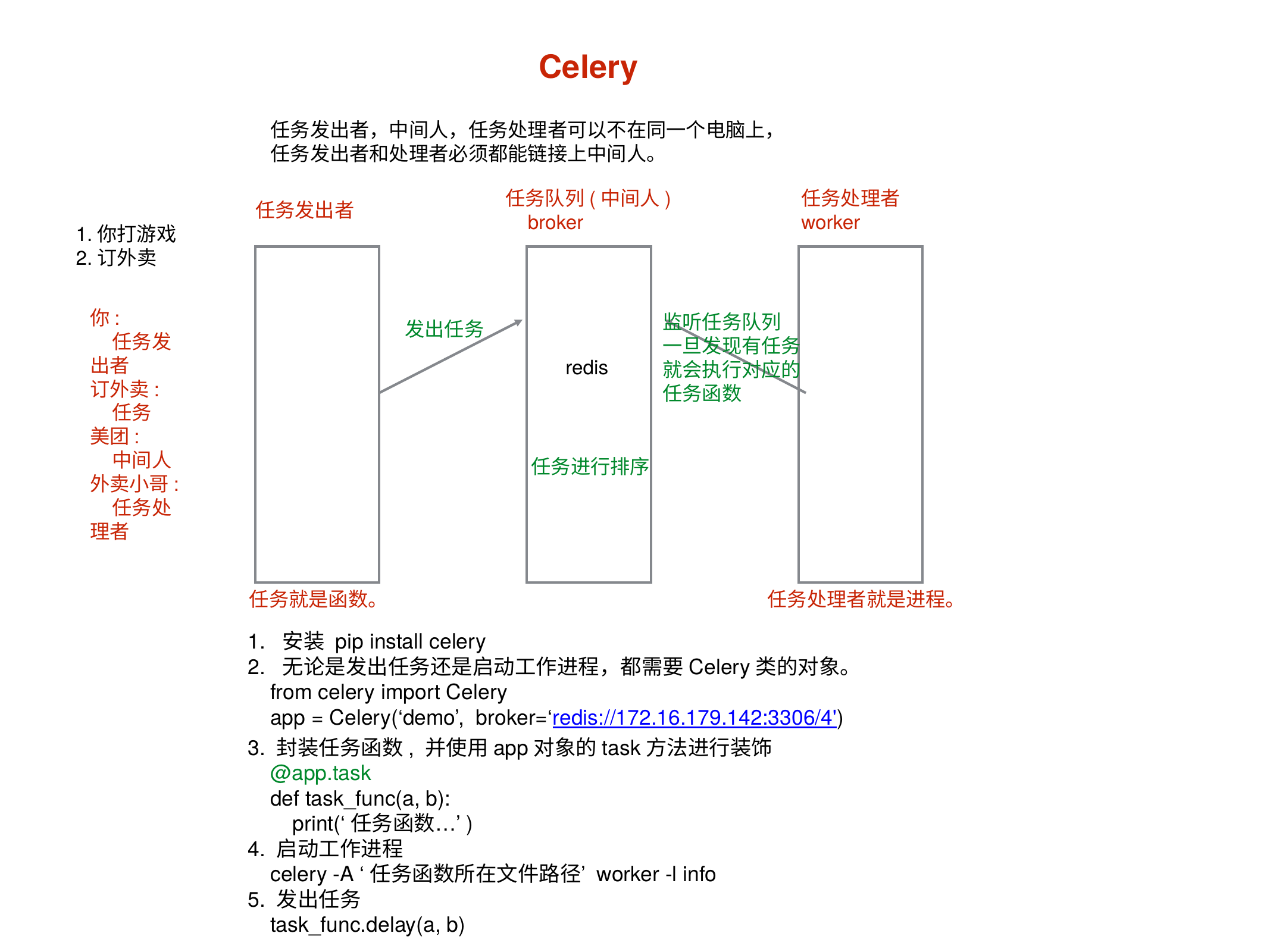

Celery
任务发出者，中间人，任务处理者可以不在同一个电脑上，
任务发出者和处理者必须都能链接上中间人。
任务队列(中间人)
broker
任务处理者
worker
任务发出者
1.你打游戏
2.订外卖

监听任务队列
一旦发现有任务
就会执行对应的
任务函数
你:
任务发出者
订外卖:
任务
美团:
中间人
外卖小哥:
任务处理者
发出任务

redis
任务进行排序
任务就是函数。
任务处理者就是进程。
安装 pip install celery
无论是发出任务还是启动工作进程，都需要Celery类的对象。
from celery import Celery
app = Celery(‘demo’,  broker=‘redis://172.16.179.142:3306/4')
3. 封装任务函数, 并使用app对象的task方法进行装饰
@app.task
def task_func(a, b):
print(‘任务函数…’)
4. 启动工作进程
celery -A ‘任务函数所在文件路径’ worker -l info
5. 发出任务
task_func.delay(a, b)